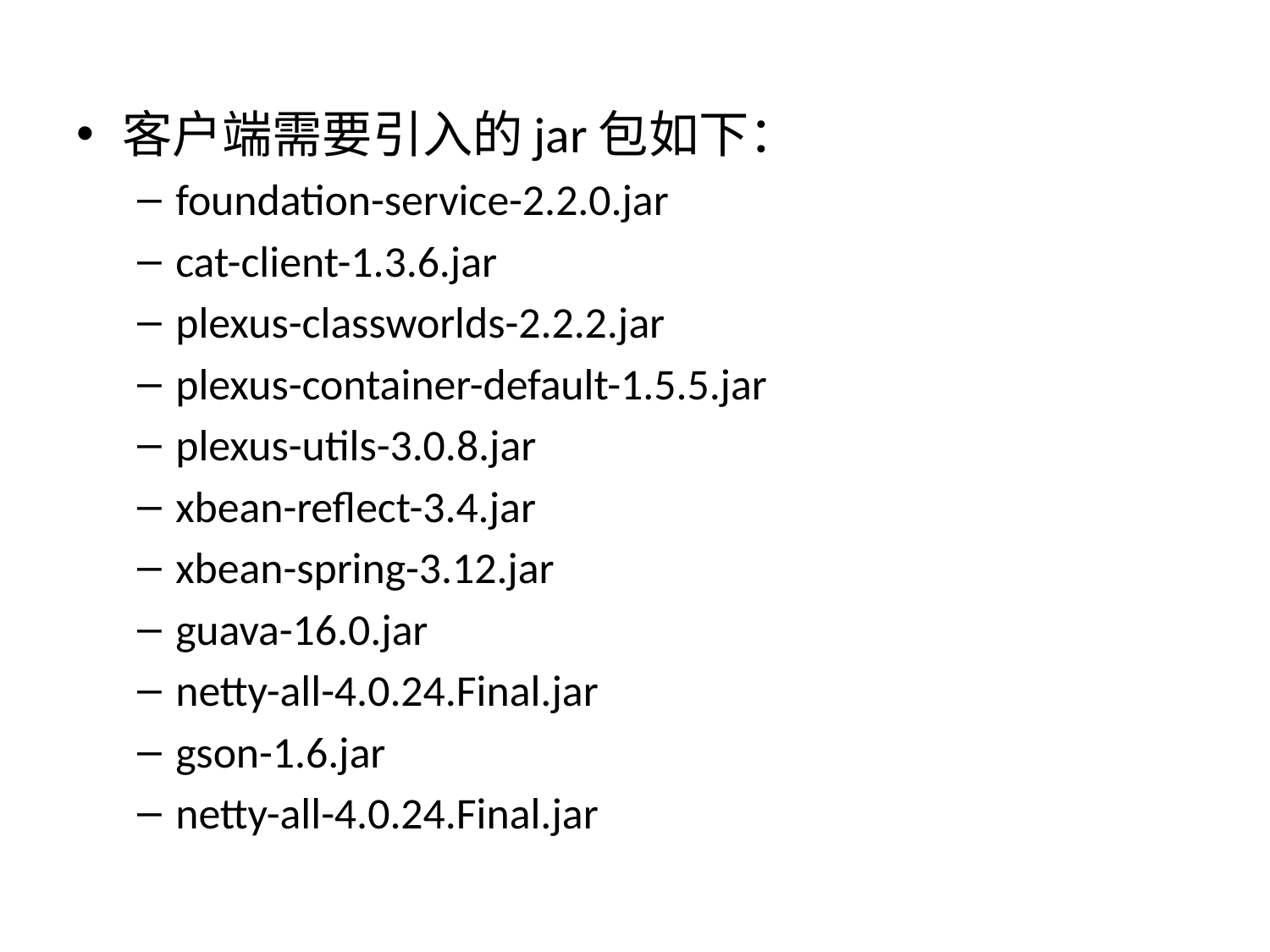

客户端需要引入的jar包如下：
foundation-service-2.2.0.jar
cat-client-1.3.6.jar
plexus-classworlds-2.2.2.jar
plexus-container-default-1.5.5.jar
plexus-utils-3.0.8.jar
xbean-reflect-3.4.jar
xbean-spring-3.12.jar
guava-16.0.jar
netty-all-4.0.24.Final.jar
gson-1.6.jar
netty-all-4.0.24.Final.jar